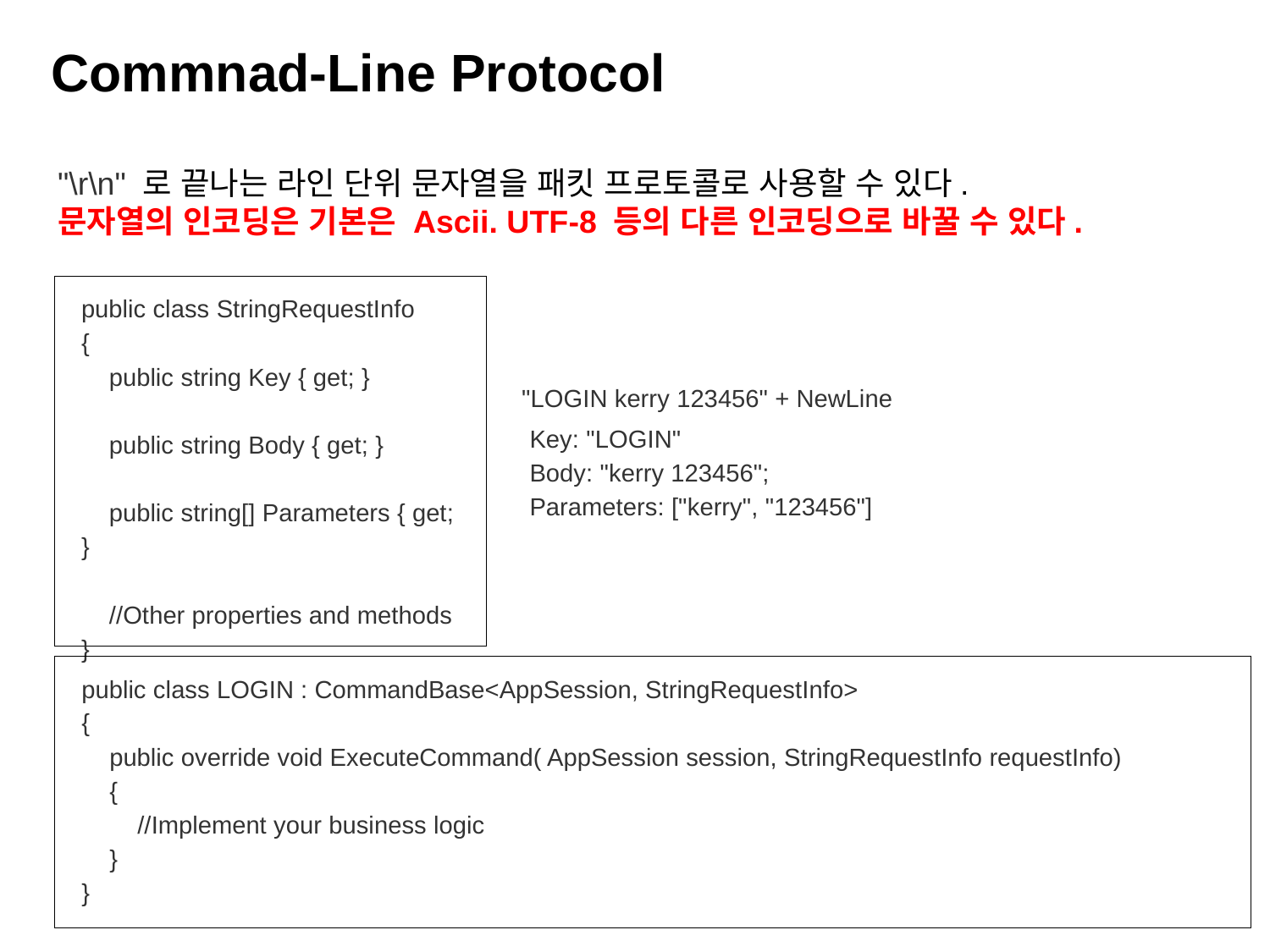

Commnad-Line Protocol
"\r\n" 로 끝나는 라인 단위 문자열을 패킷 프로토콜로 사용할 수 있다.
문자열의 인코딩은 기본은 Ascii. UTF-8 등의 다른 인코딩으로 바꿀 수 있다.
public class StringRequestInfo
{
    public string Key { get; }
    public string Body { get; }
    public string[] Parameters { get; }
    //Other properties and methods
}

"LOGIN kerry 123456" + NewLine

Key: "LOGIN"
Body: "kerry 123456";
Parameters: ["kerry", "123456"]

public class LOGIN : CommandBase<AppSession, StringRequestInfo>
{
    public override void ExecuteCommand( AppSession session, StringRequestInfo requestInfo)
    {
        //Implement your business logic
    }
}